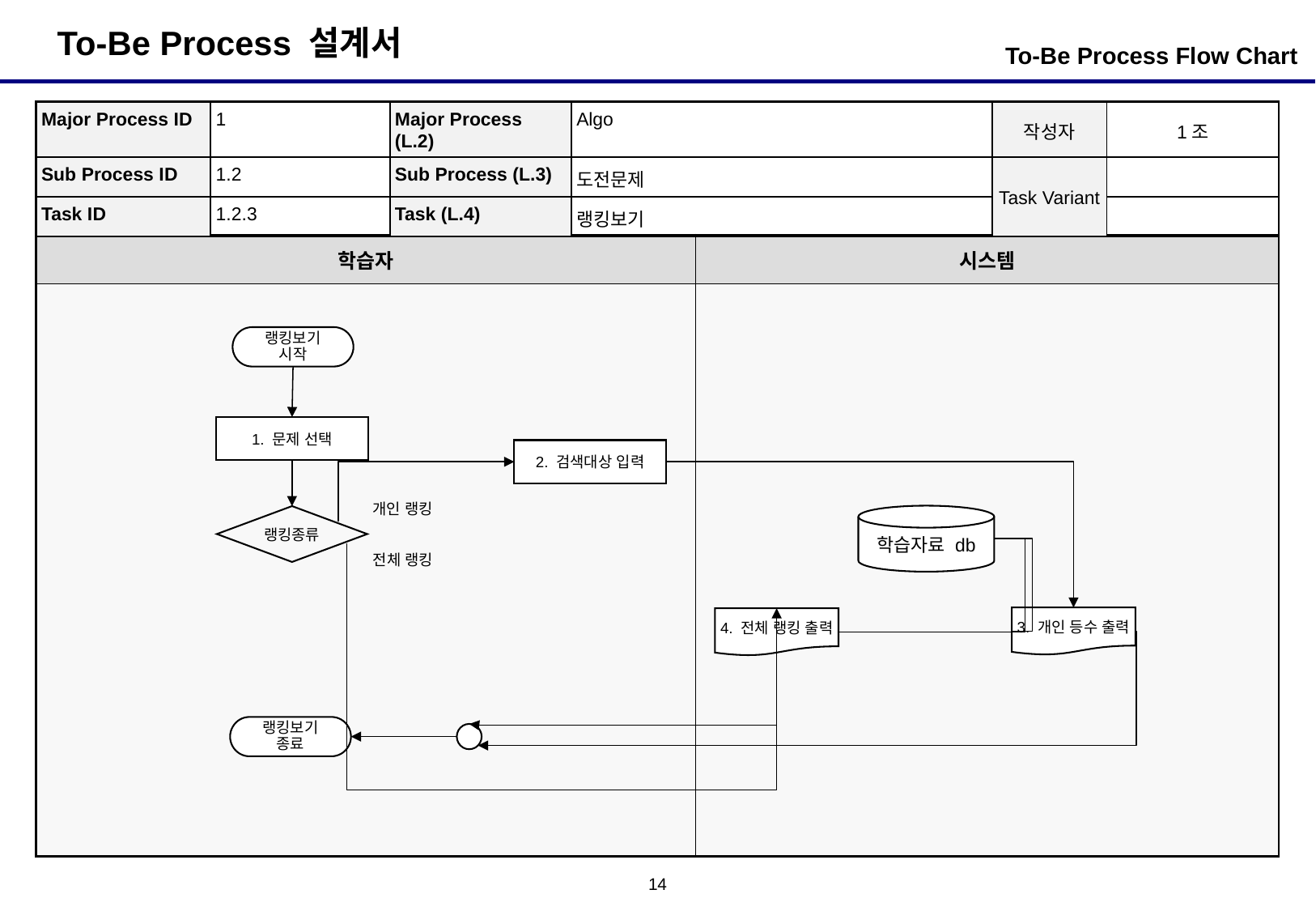

To-Be Process Flow Chart
| Major Process ID | 1 | Major Process (L.2) | Algo | 작성자 | 1조 |
| --- | --- | --- | --- | --- | --- |
| Sub Process ID | 1.2 | Sub Process (L.3) | 도전문제 | Task Variant |  |
| Task ID | 1.2.3 | Task (L.4) | 랭킹보기 |  |  |
| 학습자 | 시스템 |
| --- | --- |
|  |  |
랭킹보기
시작
1. 문제 선택
2. 검색대상 입력
개인 랭킹
학습자료 db
랭킹종류

전체 랭킹
3. 개인 등수 출력
4. 전체 랭킹 출력
랭킹보기
종료